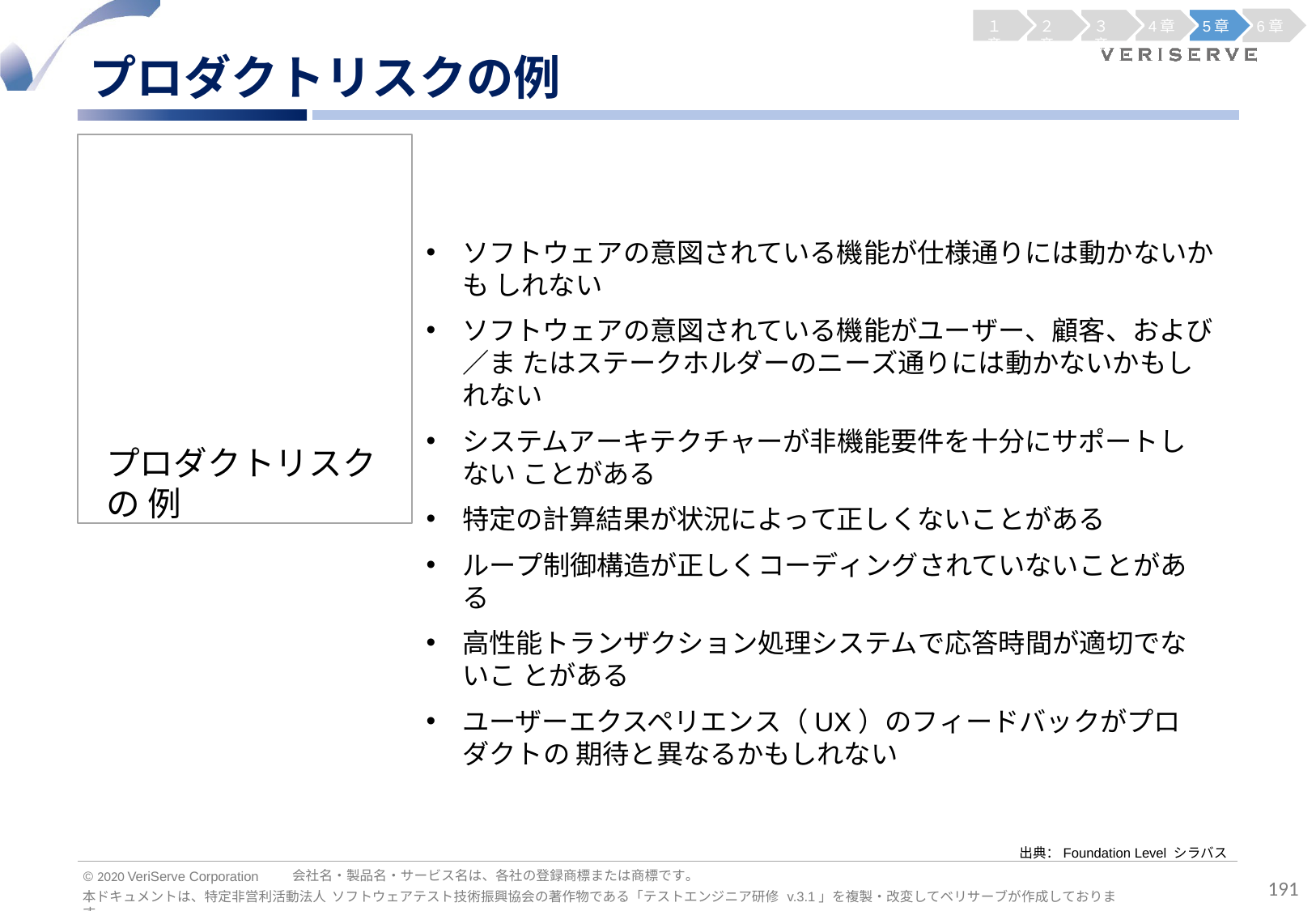

１章
２章
３章
4章
5章
6章
プロダクトリスクの例

プロダクトリスクの 例
ソフトウェアの意図されている機能が仕様通りには動かないかも しれない
ソフトウェアの意図されている機能がユーザー、顧客、および／ま たはステークホルダーのニーズ通りには動かないかもしれない
システムアーキテクチャーが非機能要件を十分にサポートしない ことがある
特定の計算結果が状況によって正しくないことがある
ループ制御構造が正しくコーディングされていないことがある
高性能トランザクション処理システムで応答時間が適切でないこ とがある
ユーザーエクスペリエンス（UX）のフィードバックがプロダクトの 期待と異なるかもしれない
出典：Foundation Level シラバス
会社名・製品名・サービス名は、各社の登録商標または商標です。
© 2020 VeriServe Corporation
191
本ドキュメントは、特定非営利活動法人 ソフトウェアテスト技術振興協会の著作物である「テストエンジニア研修 v.3.1」を複製・改変してベリサーブが作成しております。